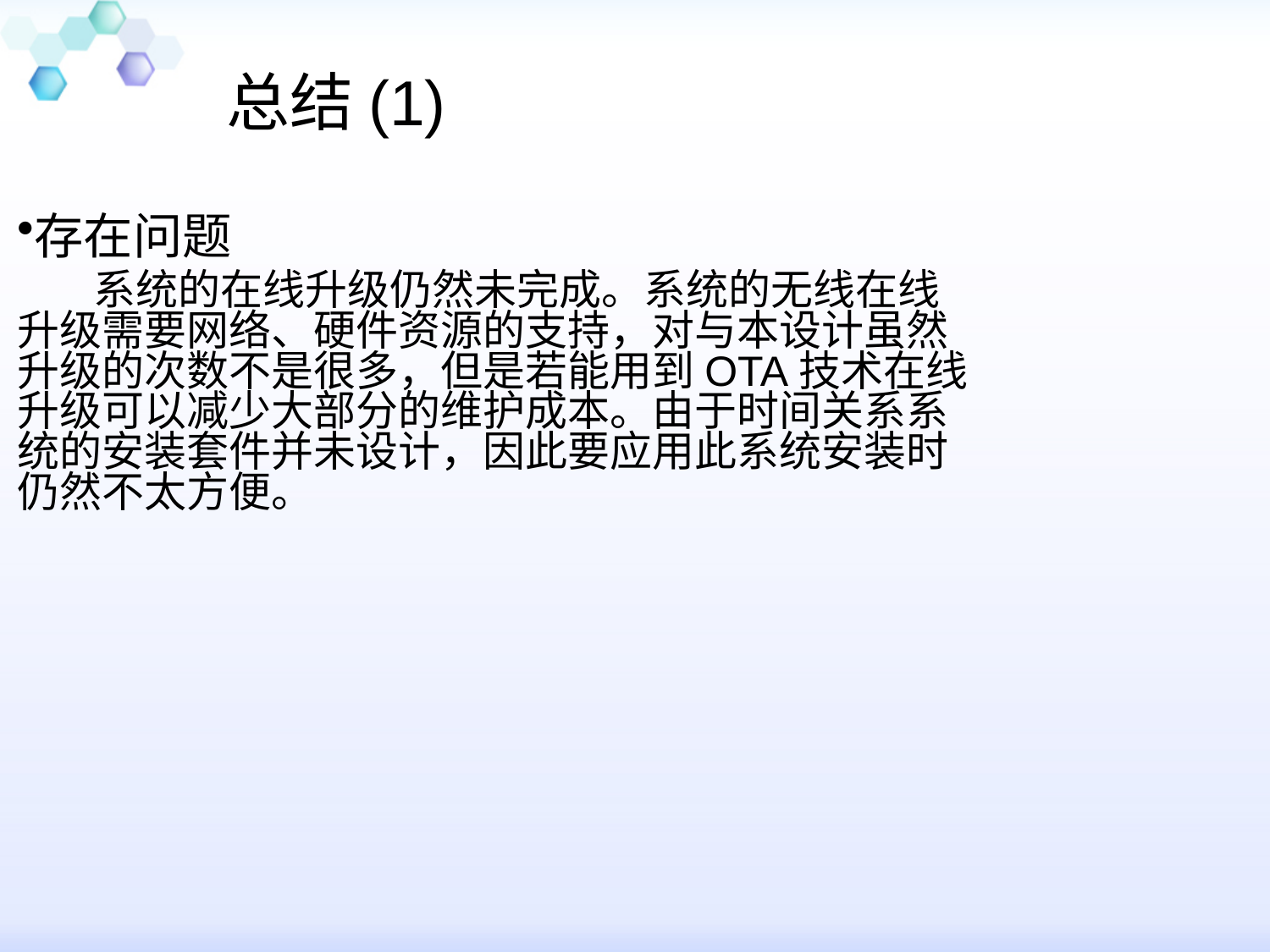

总结(1)
存在问题
       系统的在线升级仍然未完成。系统的无线在线升级需要网络、硬件资源的支持，对与本设计虽然升级的次数不是很多，但是若能用到OTA技术在线升级可以减少大部分的维护成本。由于时间关系系统的安装套件并未设计，因此要应用此系统安装时仍然不太方便。